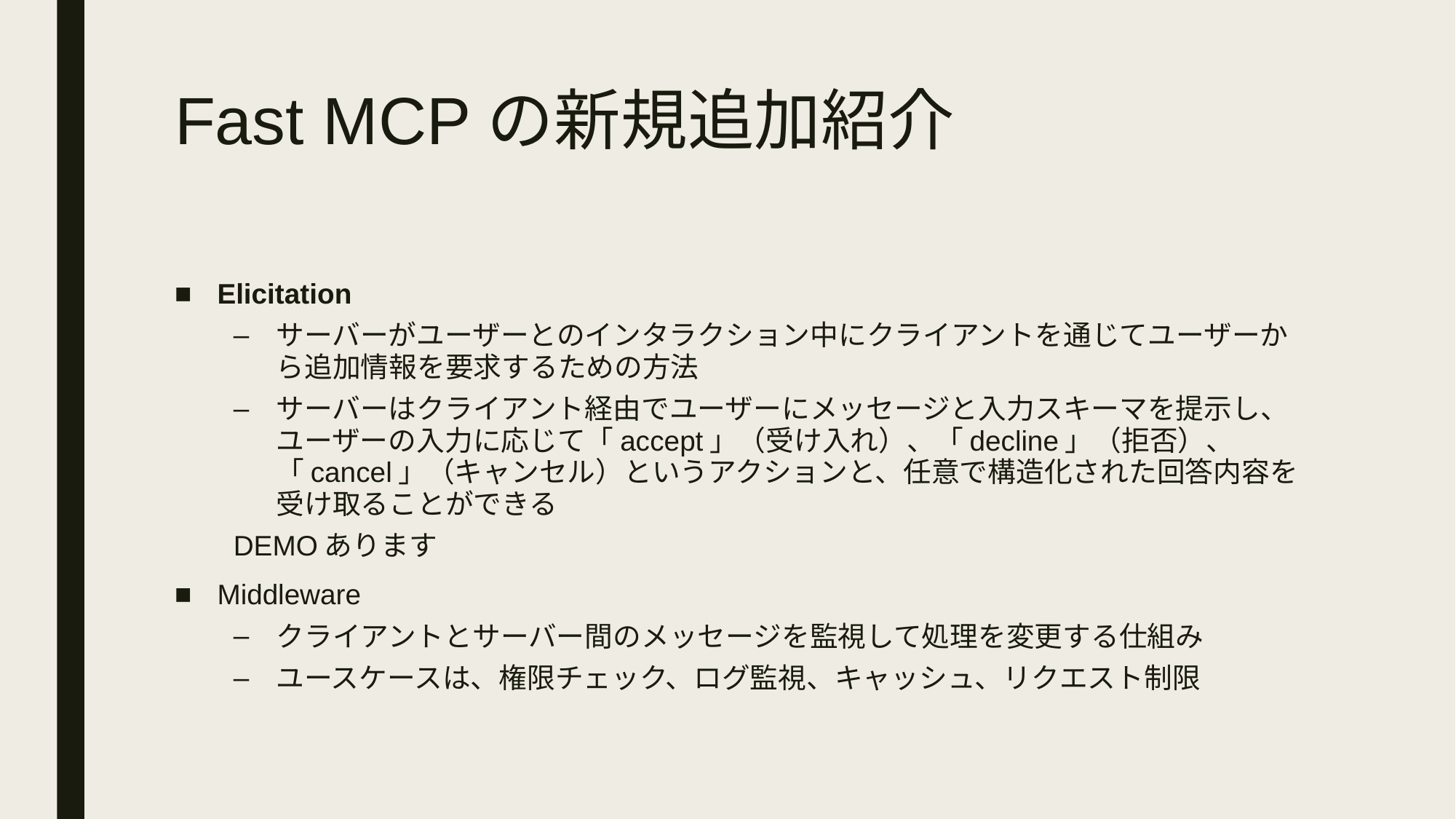

# Fast MCPの新規追加紹介
Elicitation
サーバーがユーザーとのインタラクション中にクライアントを通じてユーザーから追加情報を要求するための方法
サーバーはクライアント経由でユーザーにメッセージと入力スキーマを提示し、ユーザーの入力に応じて「accept」（受け入れ）、「decline」（拒否）、「cancel」（キャンセル）というアクションと、任意で構造化された回答内容を受け取ることができる
DEMOあります
Middleware
クライアントとサーバー間のメッセージを監視して処理を変更する仕組み
ユースケースは、権限チェック、ログ監視、キャッシュ、リクエスト制限